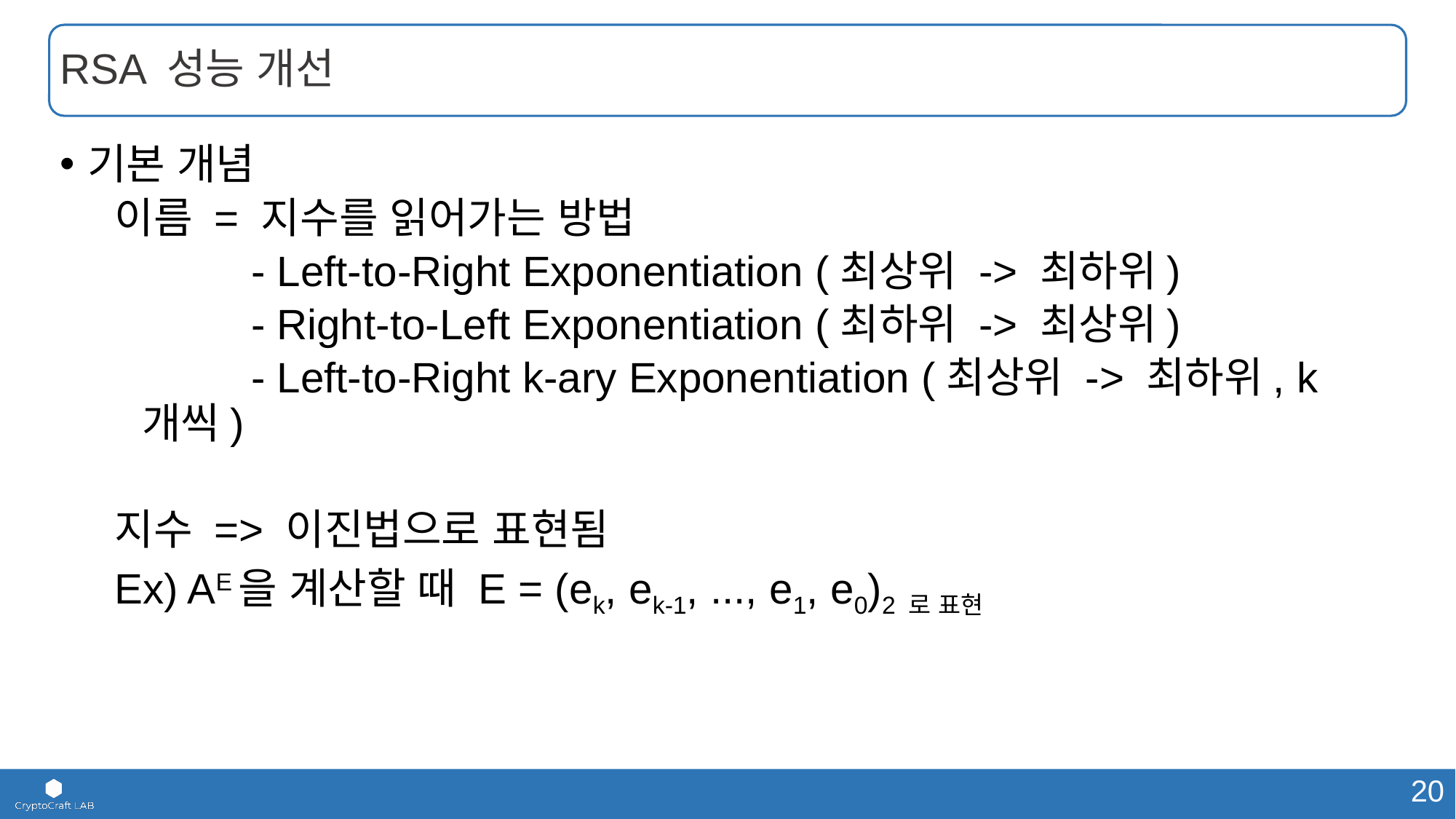

# RSA 성능 개선
기본 개념
이름 = 지수를 읽어가는 방법
		- Left-to-Right Exponentiation (최상위 -> 최하위)
		- Right-to-Left Exponentiation (최하위 -> 최상위)
		- Left-to-Right k-ary Exponentiation (최상위 -> 최하위, k개씩)

지수 => 이진법으로 표현됨
Ex) AE을 계산할 때 E = (ek, ek-1, ..., e1, e0)2 로 표현